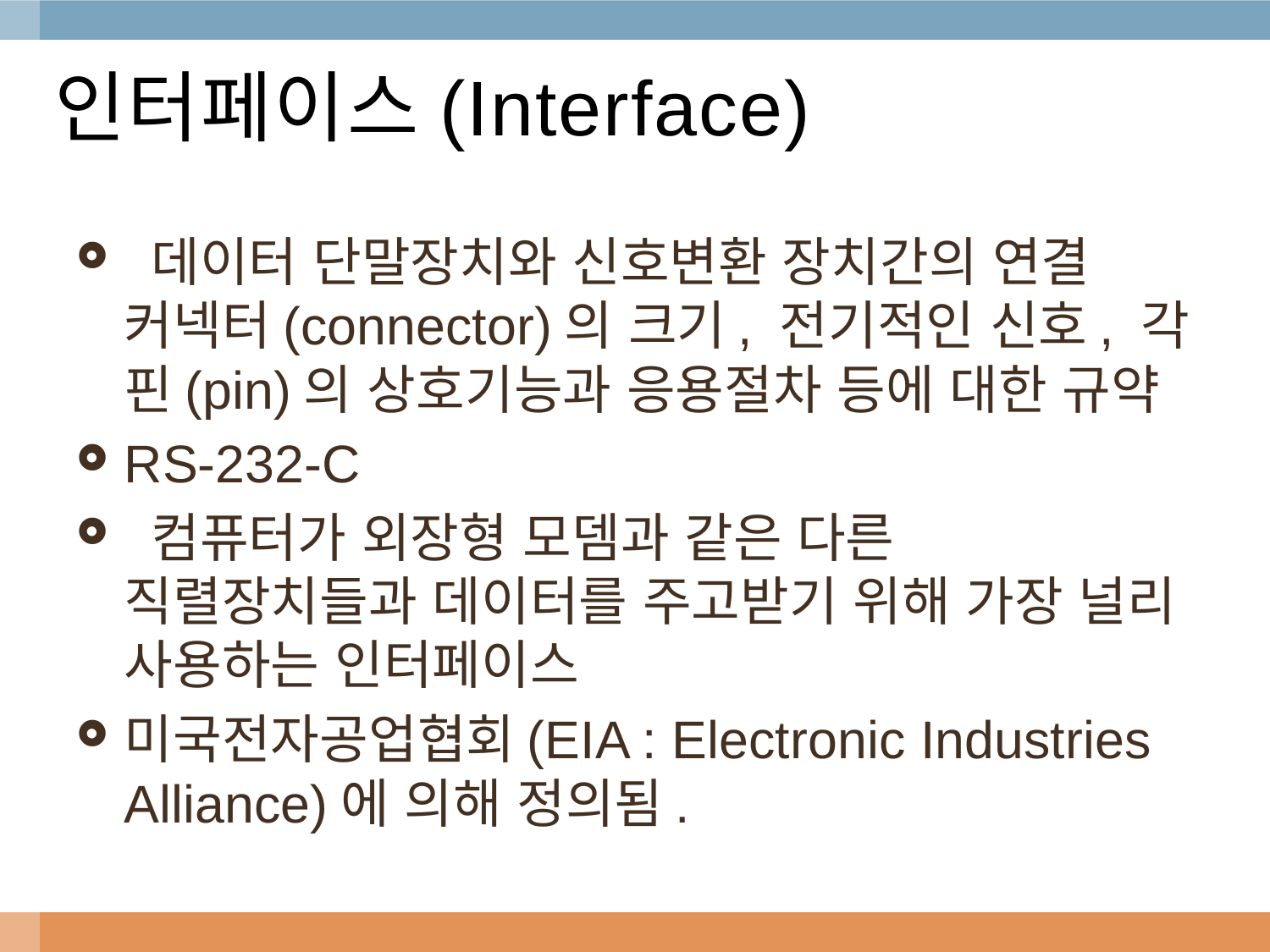

# 인터페이스(Interface)
 데이터 단말장치와 신호변환 장치간의 연결 커넥터(connector)의 크기, 전기적인 신호, 각 핀(pin)의 상호기능과 응용절차 등에 대한 규약
RS-232-C
 컴퓨터가 외장형 모뎀과 같은 다른 직렬장치들과 데이터를 주고받기 위해 가장 널리 사용하는 인터페이스
미국전자공업협회(EIA : Electronic Industries Alliance)에 의해 정의됨.